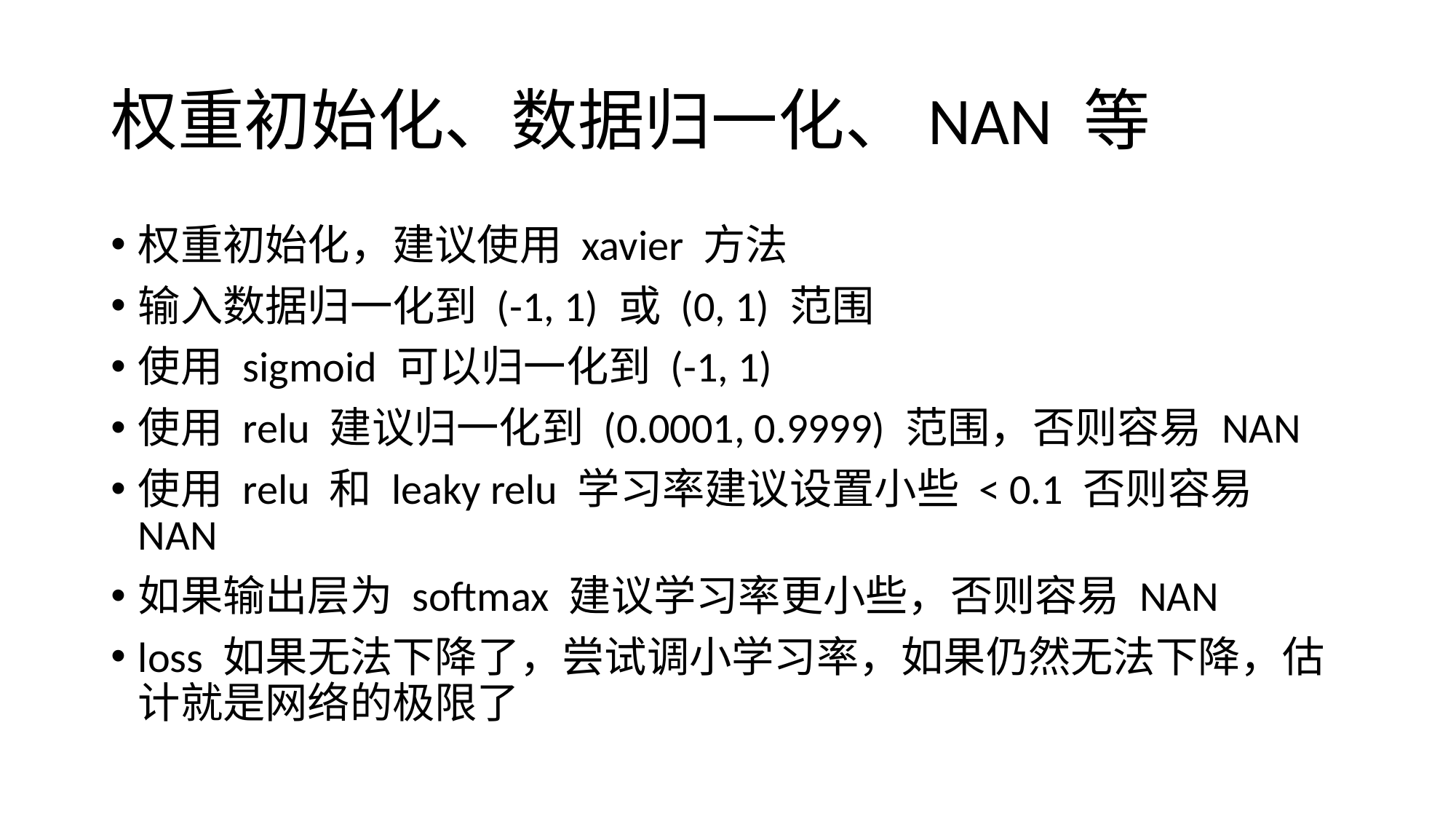

# 权重初始化、数据归一化、NAN 等
权重初始化，建议使用 xavier 方法
输入数据归一化到 (-1, 1) 或 (0, 1) 范围
使用 sigmoid 可以归一化到 (-1, 1)
使用 relu 建议归一化到 (0.0001, 0.9999) 范围，否则容易 NAN
使用 relu 和 leaky relu 学习率建议设置小些 < 0.1 否则容易 NAN
如果输出层为 softmax 建议学习率更小些，否则容易 NAN
loss 如果无法下降了，尝试调小学习率，如果仍然无法下降，估计就是网络的极限了